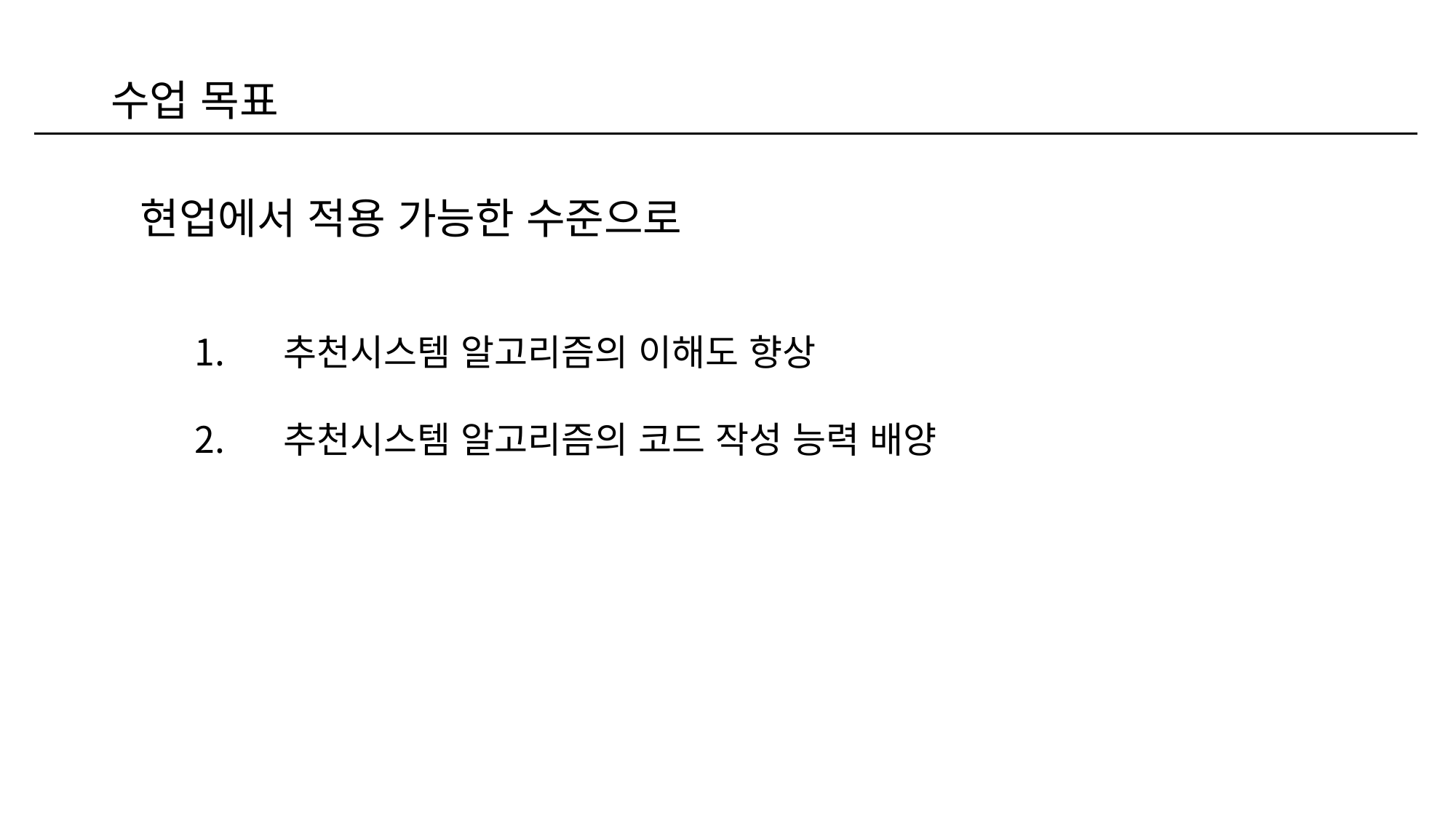

# 수업 목표
현업에서 적용 가능한 수준으로

추천시스템 알고리즘의 이해도 향상

추천시스템 알고리즘의 코드 작성 능력 배양